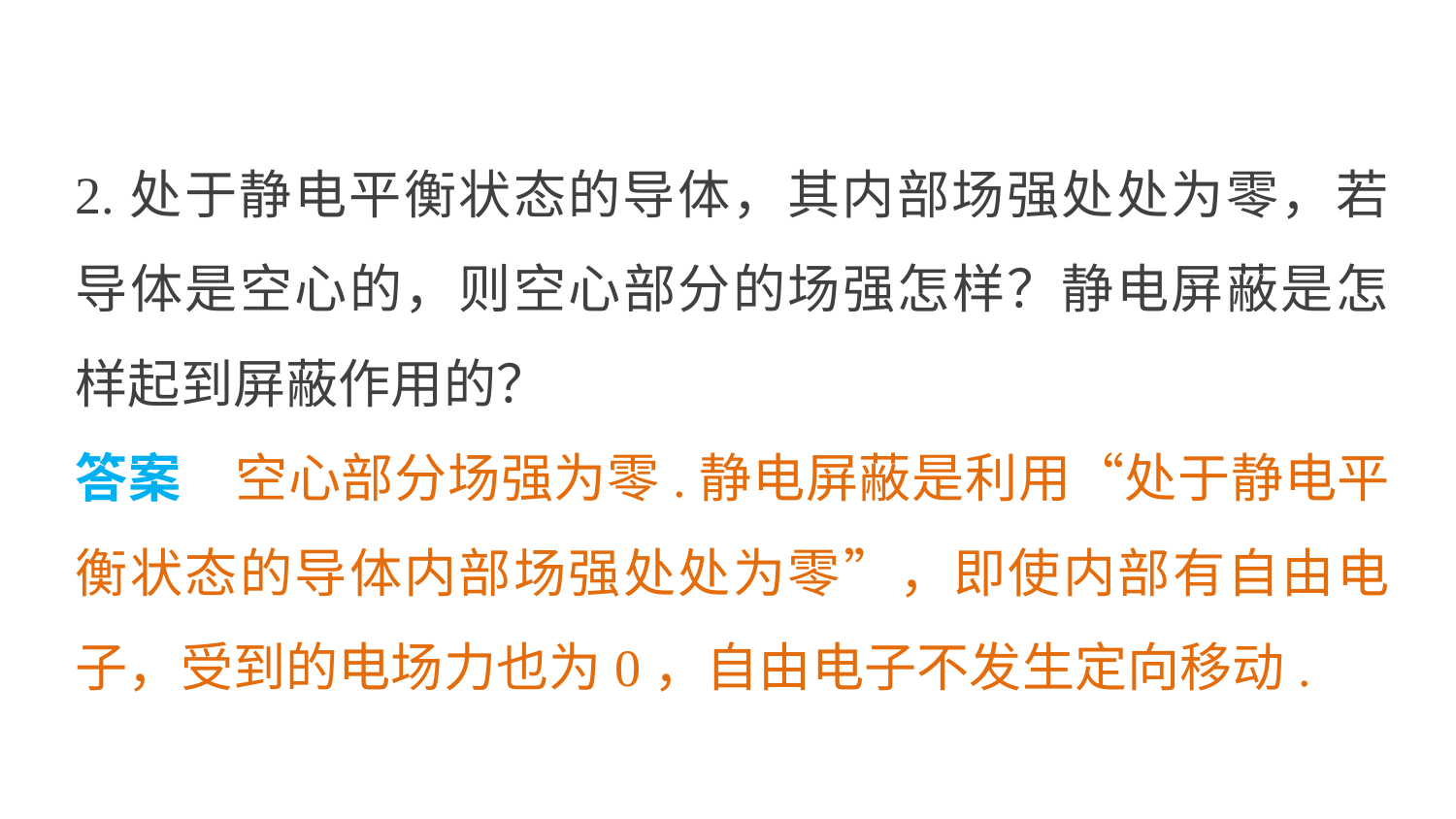

2.处于静电平衡状态的导体，其内部场强处处为零，若导体是空心的，则空心部分的场强怎样？静电屏蔽是怎样起到屏蔽作用的？
答案　空心部分场强为零.静电屏蔽是利用“处于静电平衡状态的导体内部场强处处为零”，即使内部有自由电子，受到的电场力也为0，自由电子不发生定向移动.